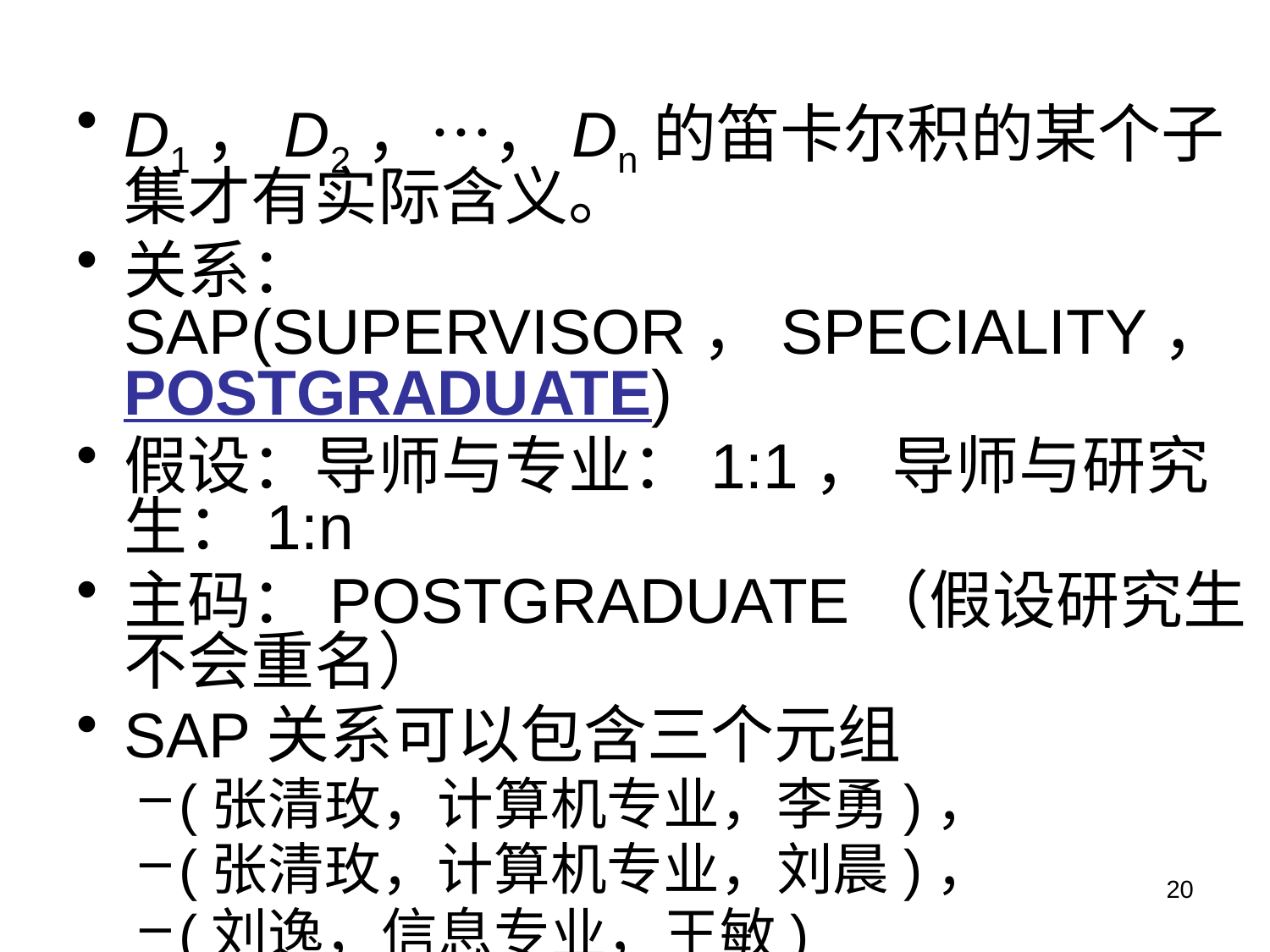

D1，D2，…，Dn的笛卡尔积的某个子集才有实际含义。
关系：SAP(SUPERVISOR，SPECIALITY，POSTGRADUATE)
假设：导师与专业：1:1， 导师与研究生：1:n
主码：POSTGRADUATE（假设研究生不会重名）
SAP关系可以包含三个元组
(张清玫，计算机专业，李勇)，
(张清玫，计算机专业，刘晨)，
(刘逸，信息专业，王敏)
20